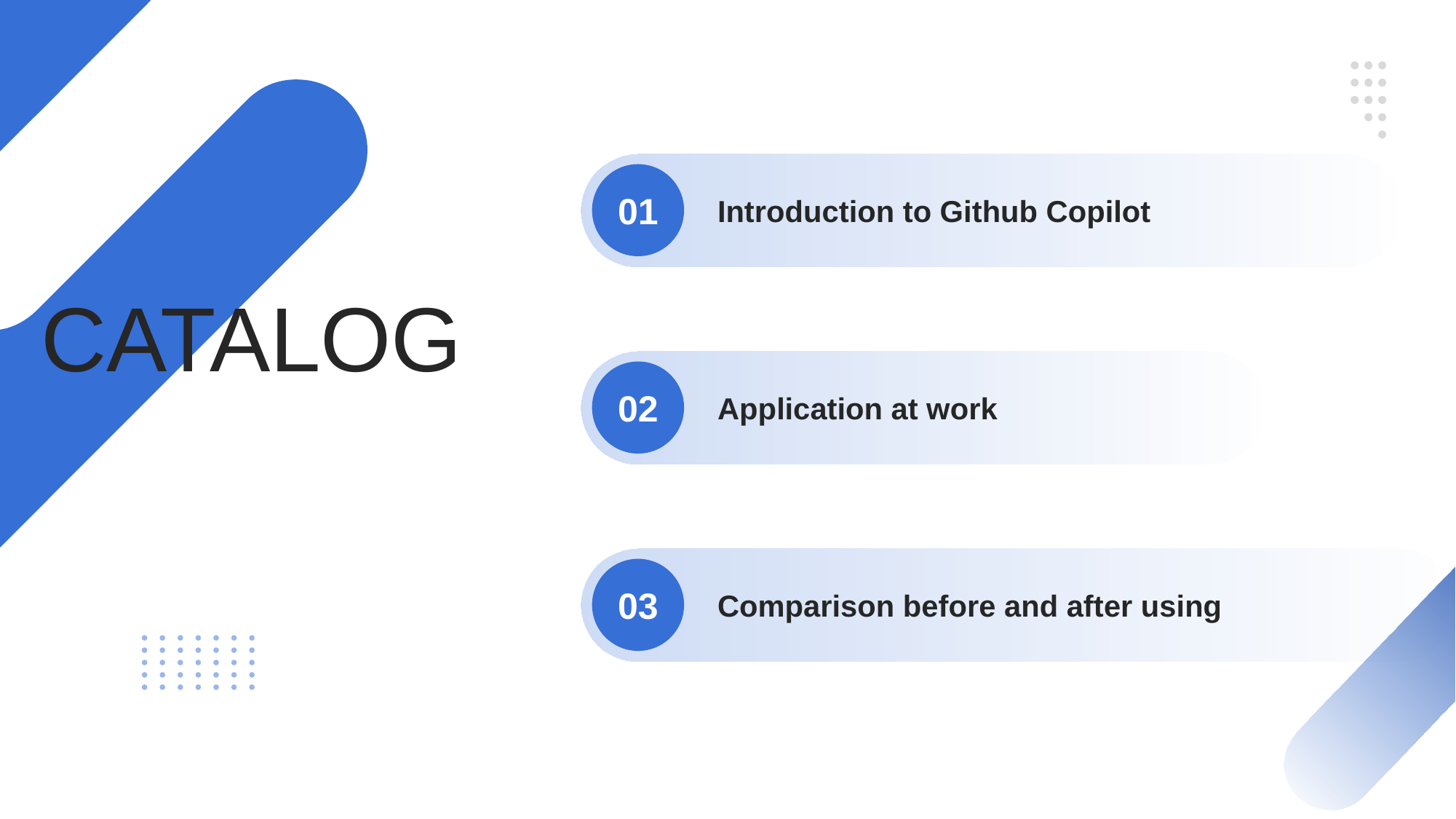

行业PPT模板http://www.1ppt.com/hangye/

Introduction to Github Copilot
01
CATALOG
Application at work
02
Comparison before and after using
03